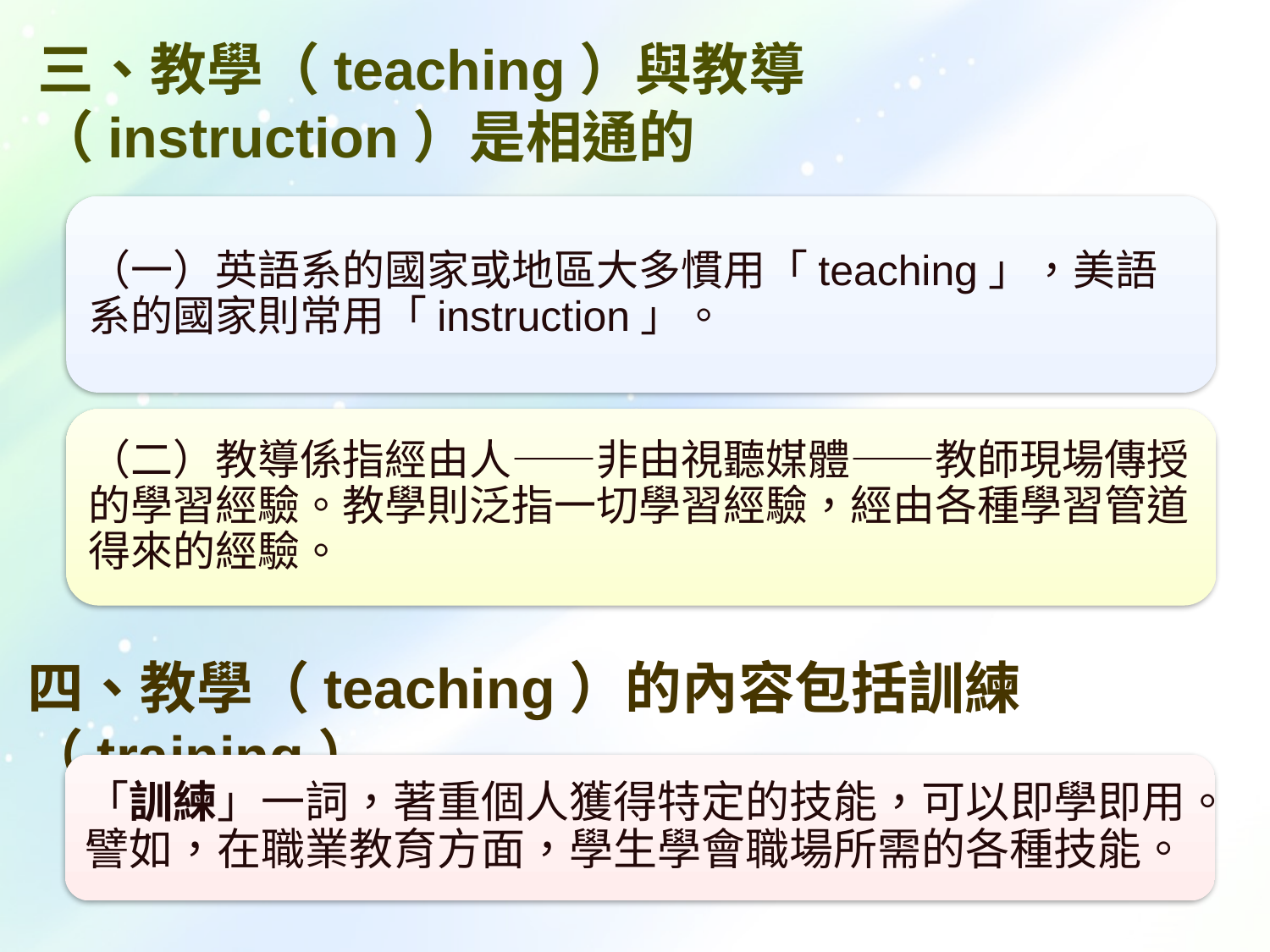

# 三、教學（teaching）與教導（instruction）是相通的
（一）英語系的國家或地區大多慣用「teaching」，美語系的國家則常用「instruction」。
（二）教導係指經由人――非由視聽媒體――教師現場傳授的學習經驗。教學則泛指一切學習經驗，經由各種學習管道得來的經驗。
四、教學（teaching）的內容包括訓練（training）
「訓練」一詞，著重個人獲得特定的技能，可以即學即用。譬如，在職業教育方面，學生學會職場所需的各種技能。